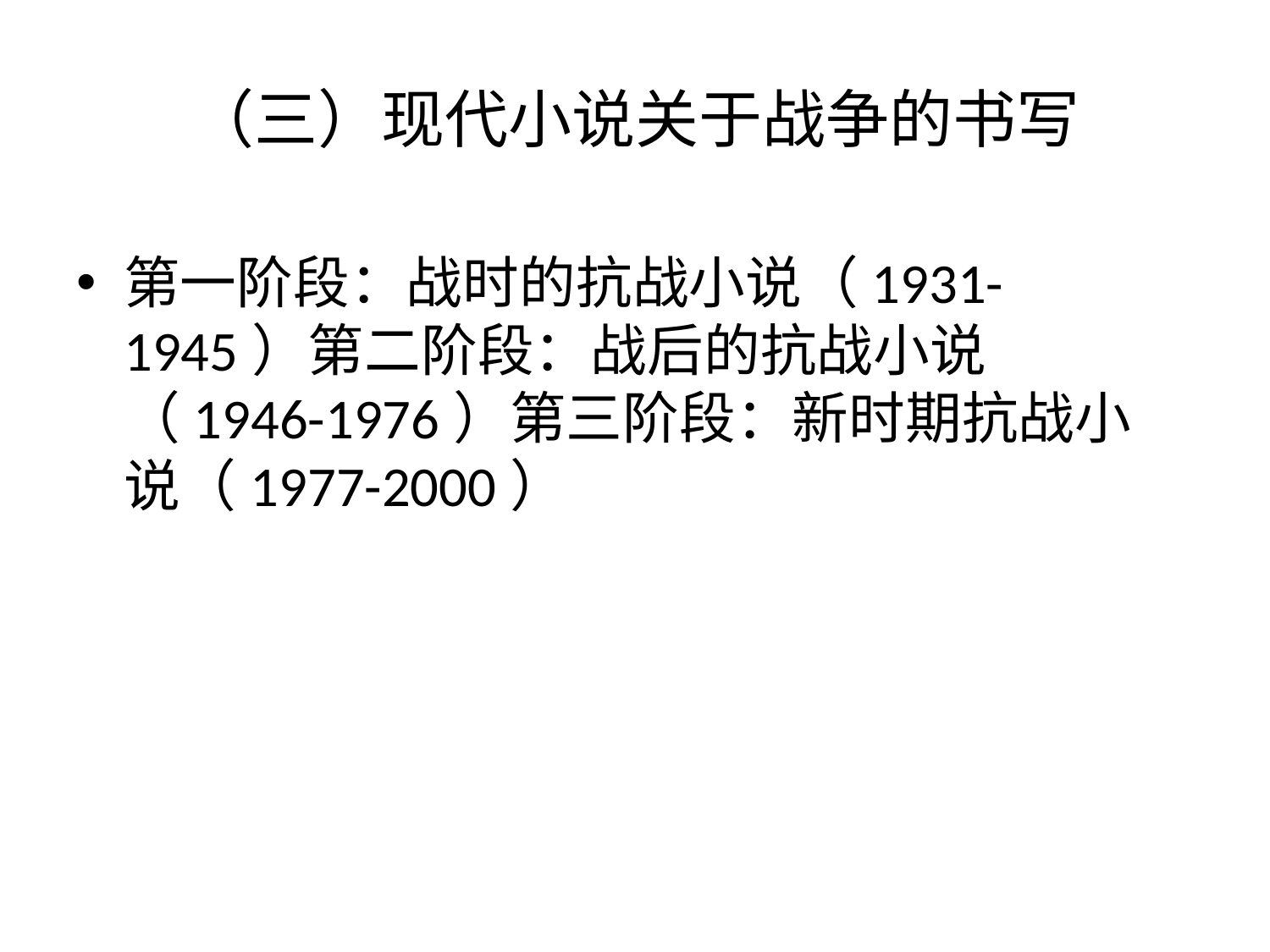

# （三）现代小说关于战争的书写
第一阶段：战时的抗战小说（1931-1945）第二阶段：战后的抗战小说（1946-1976）第三阶段：新时期抗战小说（1977-2000）